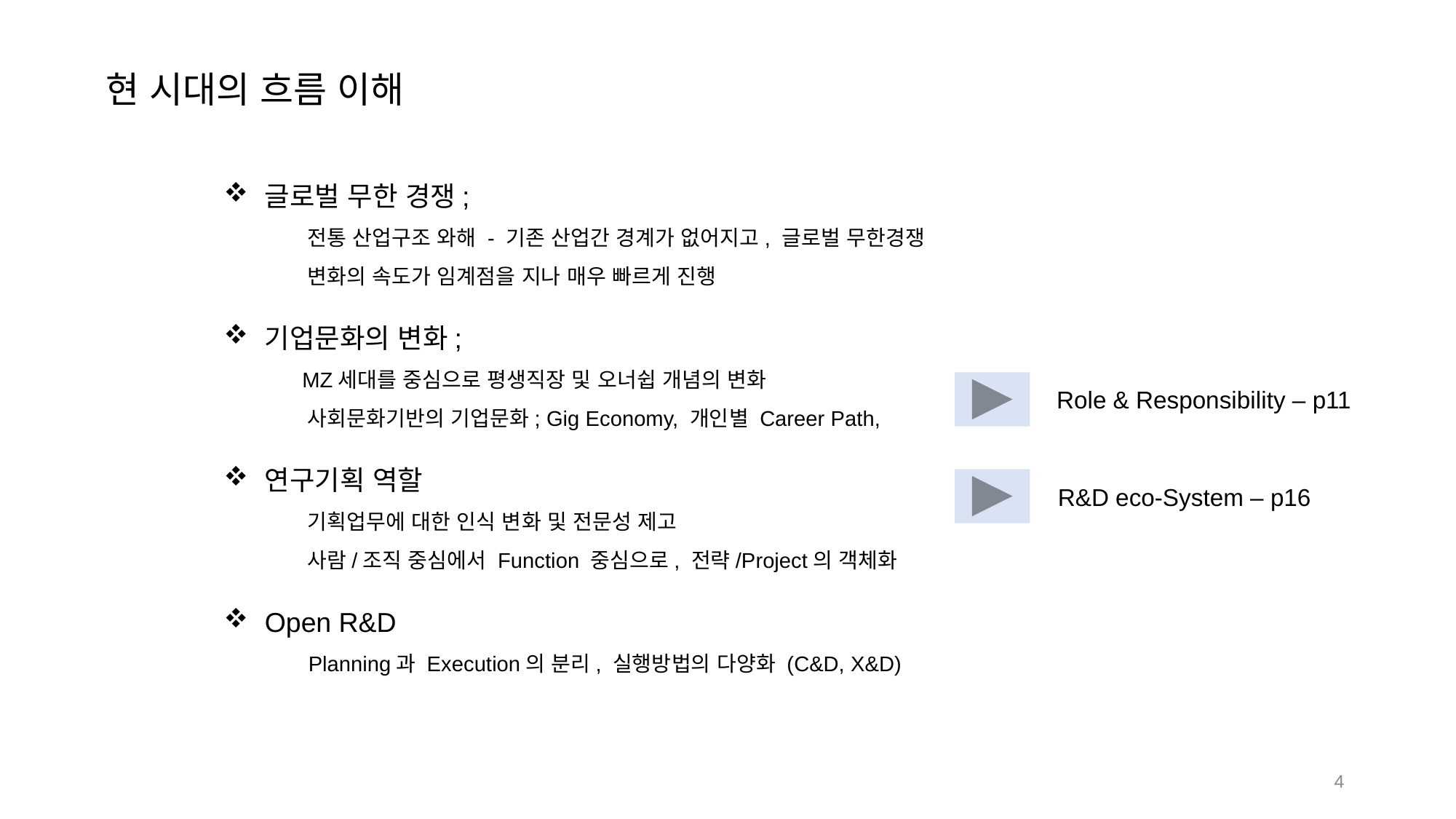

현 시대의 흐름 이해
글로벌 무한 경쟁;
    전통 산업구조 와해 - 기존 산업간 경계가 없어지고, 글로벌 무한경쟁
    변화의 속도가 임계점을 지나 매우 빠르게 진행
기업문화의 변화;
    MZ세대를 중심으로 평생직장 및 오너쉽 개념의 변화
    사회문화기반의 기업문화; Gig Economy, 개인별 Career Path,
연구기획 역할
    기획업무에 대한 인식 변화 및 전문성 제고
    사람/조직 중심에서 Function 중심으로, 전략/Project의 객체화
Open R&D
     Planning과 Execution의 분리, 실행방법의 다양화 (C&D, X&D)

Role & Responsibility – p11

R&D eco-System – p16
4